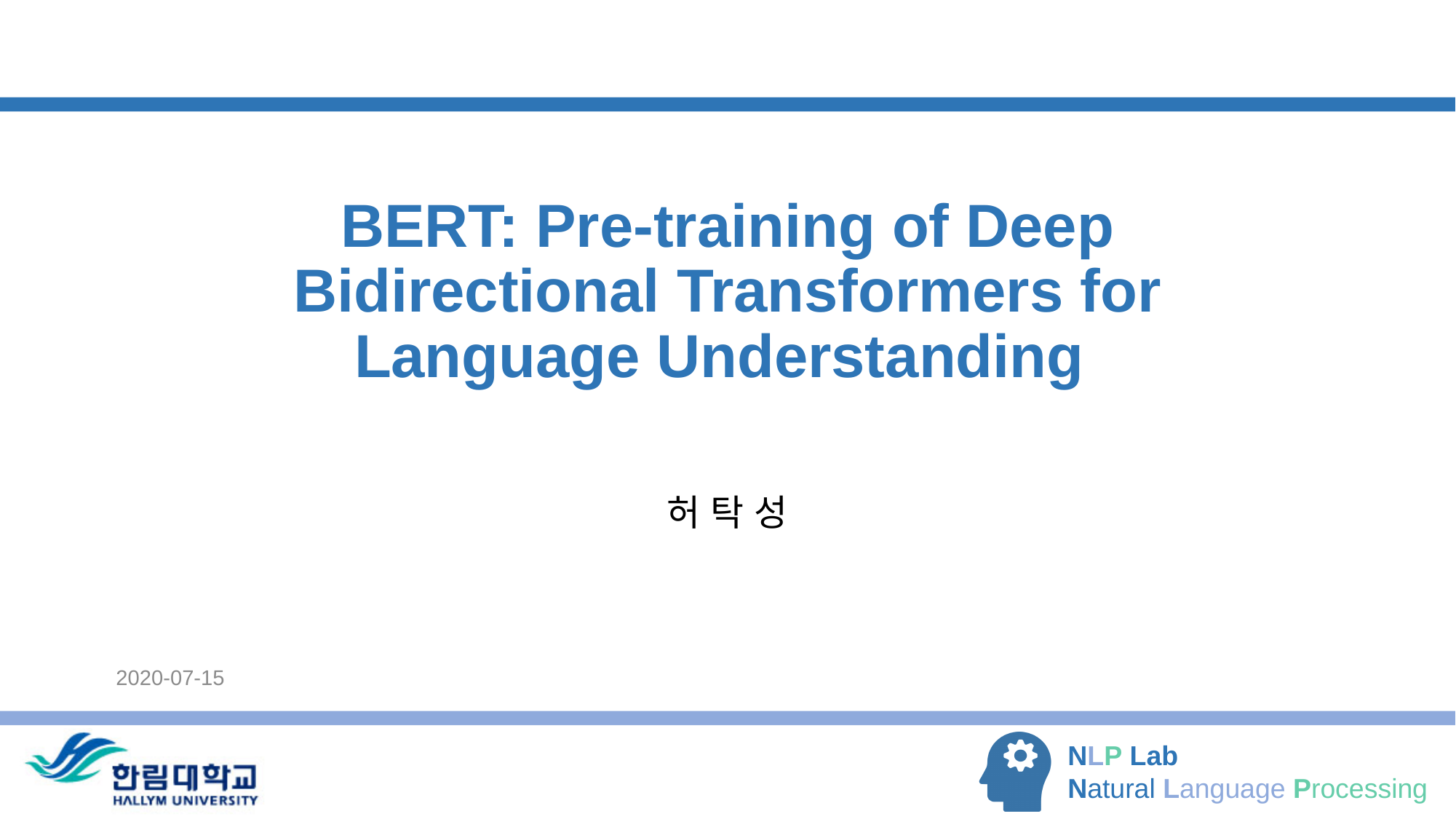

# BERT: Pre-training of Deep Bidirectional Transformers for Language Understanding

허 탁 성
2020-07-15